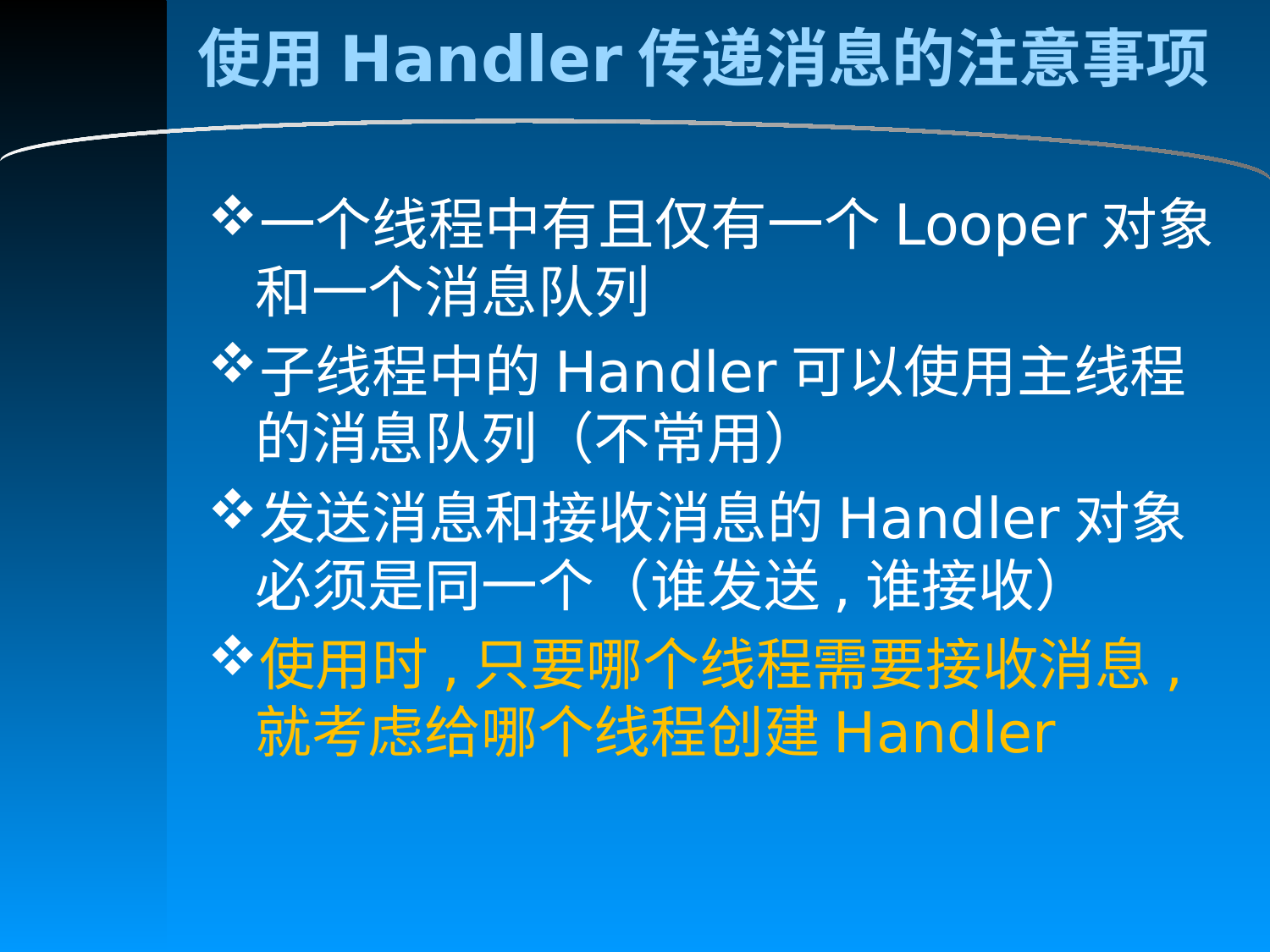

# 使用Handler传递消息的注意事项
一个线程中有且仅有一个Looper对象和一个消息队列
子线程中的Handler可以使用主线程的消息队列（不常用）
发送消息和接收消息的Handler对象必须是同一个（谁发送,谁接收）
使用时,只要哪个线程需要接收消息,就考虑给哪个线程创建Handler